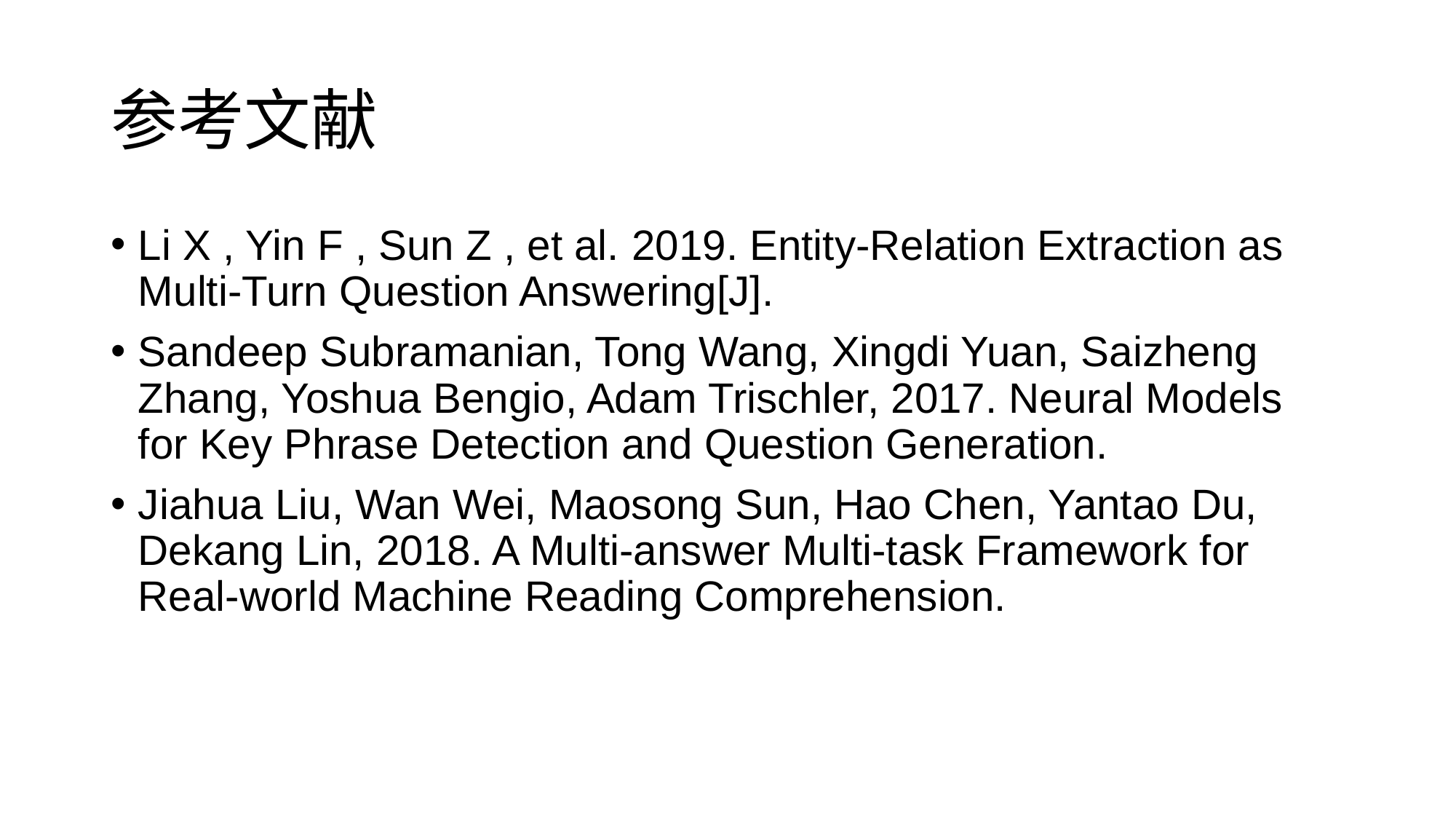

# 参考文献
Li X , Yin F , Sun Z , et al. 2019. Entity-Relation Extraction as Multi-Turn Question Answering[J].
Sandeep Subramanian, Tong Wang, Xingdi Yuan, Saizheng Zhang, Yoshua Bengio, Adam Trischler, 2017. Neural Models for Key Phrase Detection and Question Generation.
Jiahua Liu, Wan Wei, Maosong Sun, Hao Chen, Yantao Du, Dekang Lin, 2018. A Multi-answer Multi-task Framework for Real-world Machine Reading Comprehension.